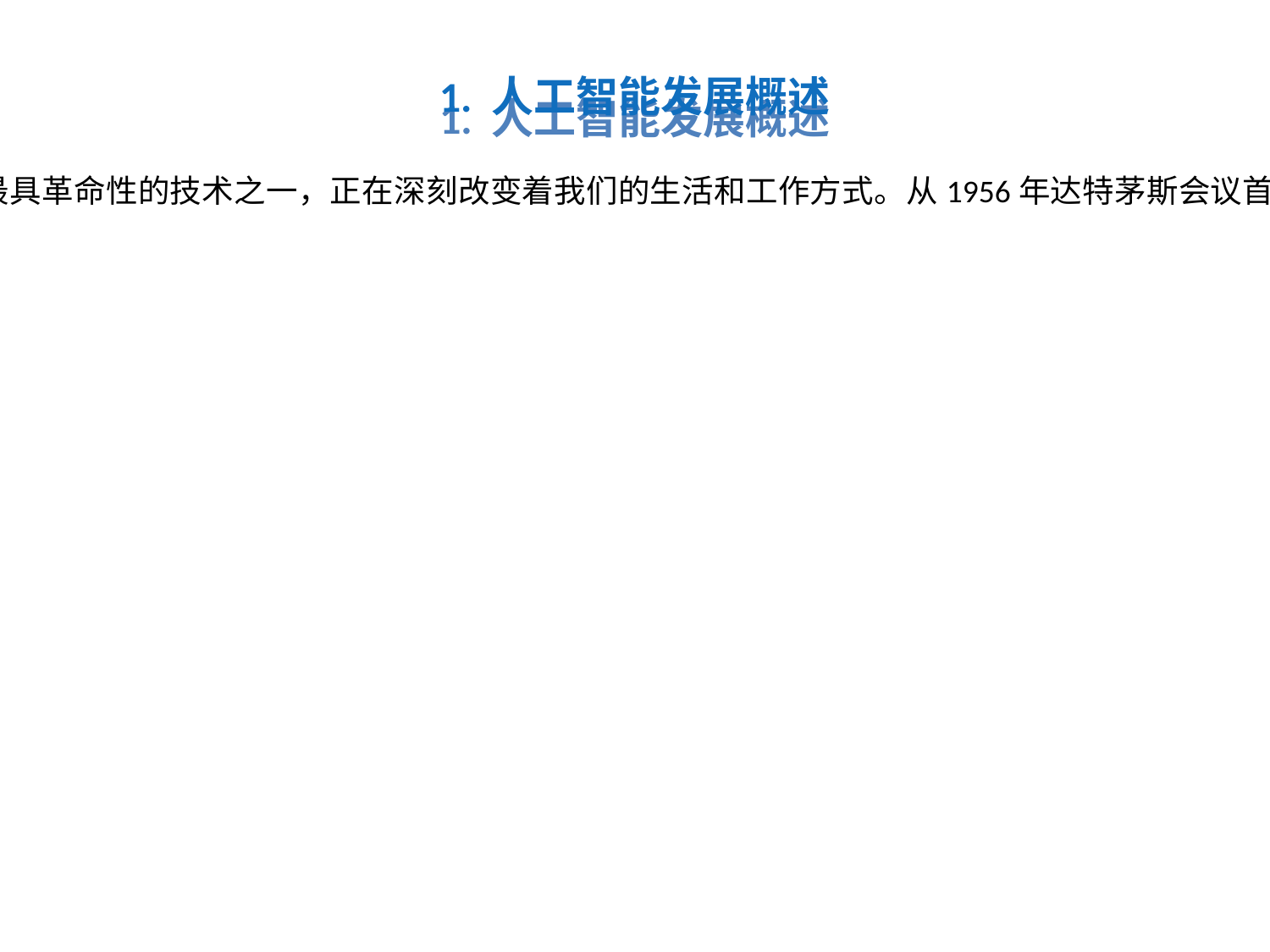

# 1. 人工智能发展概述

1. 人工智能发展概述
人工智能（Artificial Intelligence，AI）作为21世纪最具革命性的技术之一，正在深刻改变着我们的生活和工作方式。从1956年达特茅斯会议首次提出"人工智能"概念至今，AI技术经历了多次发展浪潮。